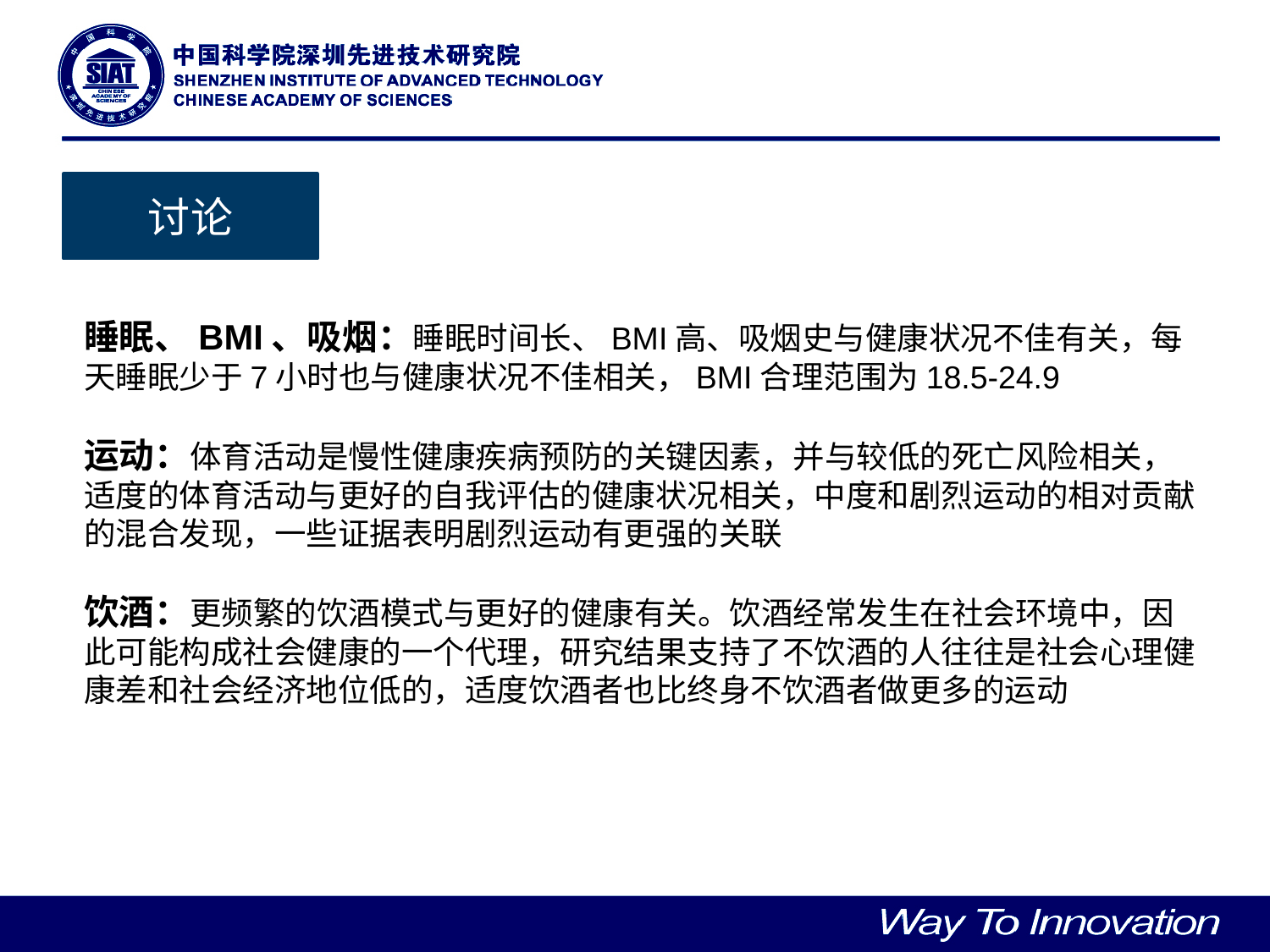

讨论
睡眠、BMI、吸烟：睡眠时间长、BMI高、吸烟史与健康状况不佳有关，每天睡眠少于7小时也与健康状况不佳相关，BMI合理范围为18.5-24.9

运动：体育活动是慢性健康疾病预防的关键因素，并与较低的死亡风险相关，适度的体育活动与更好的自我评估的健康状况相关，中度和剧烈运动的相对贡献的混合发现，一些证据表明剧烈运动有更强的关联

饮酒：更频繁的饮酒模式与更好的健康有关。饮酒经常发生在社会环境中，因此可能构成社会健康的一个代理，研究结果支持了不饮酒的人往往是社会心理健康差和社会经济地位低的，适度饮酒者也比终身不饮酒者做更多的运动